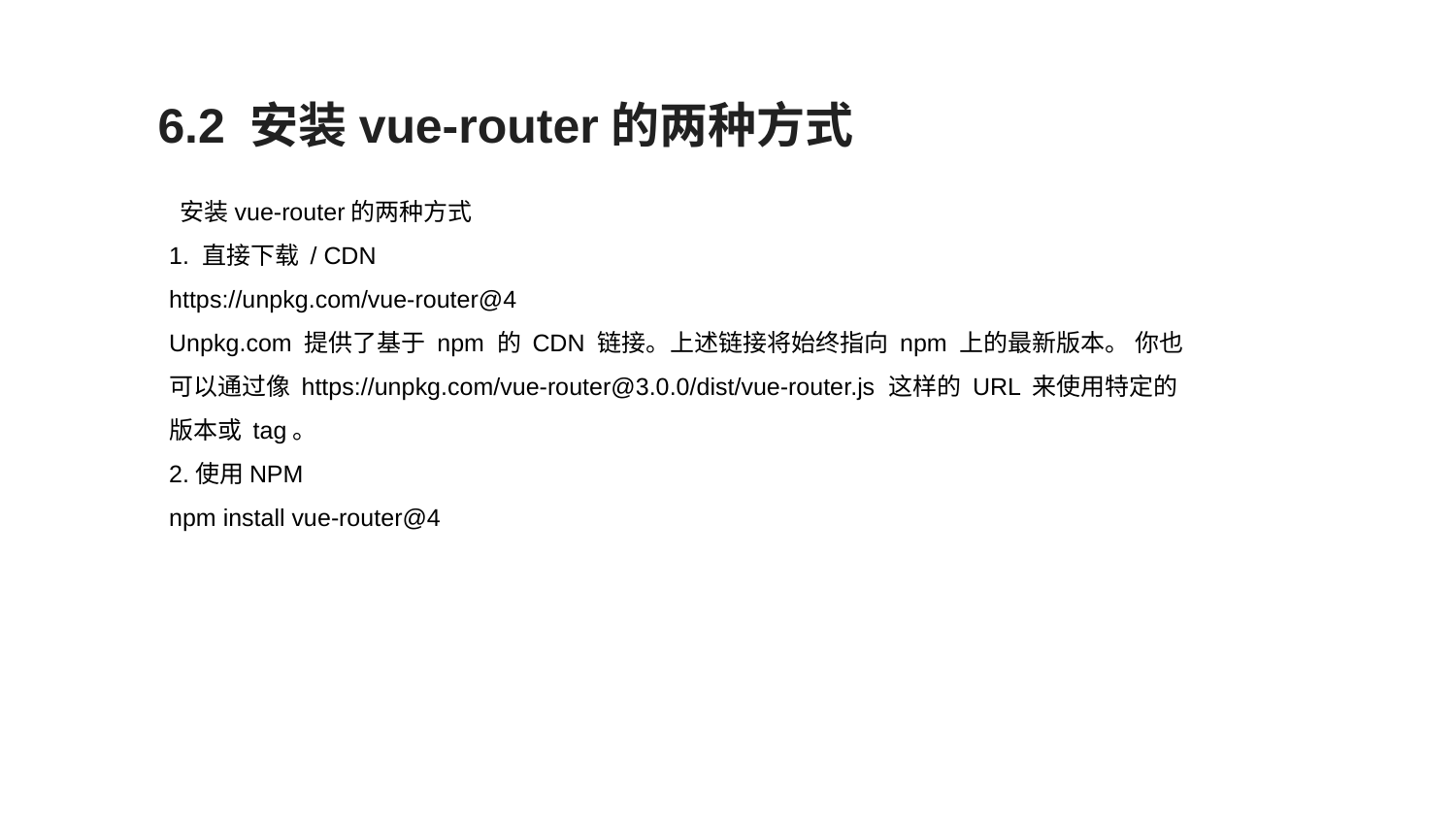

6.2 安装vue-router的两种方式
 安装vue-router的两种方式
1. 直接下载 / CDN
https://unpkg.com/vue-router@4
Unpkg.com 提供了基于 npm 的 CDN 链接。上述链接将始终指向 npm 上的最新版本。 你也可以通过像 https://unpkg.com/vue-router@3.0.0/dist/vue-router.js 这样的 URL 来使用特定的版本或 tag。
2.使用NPM
npm install vue-router@4